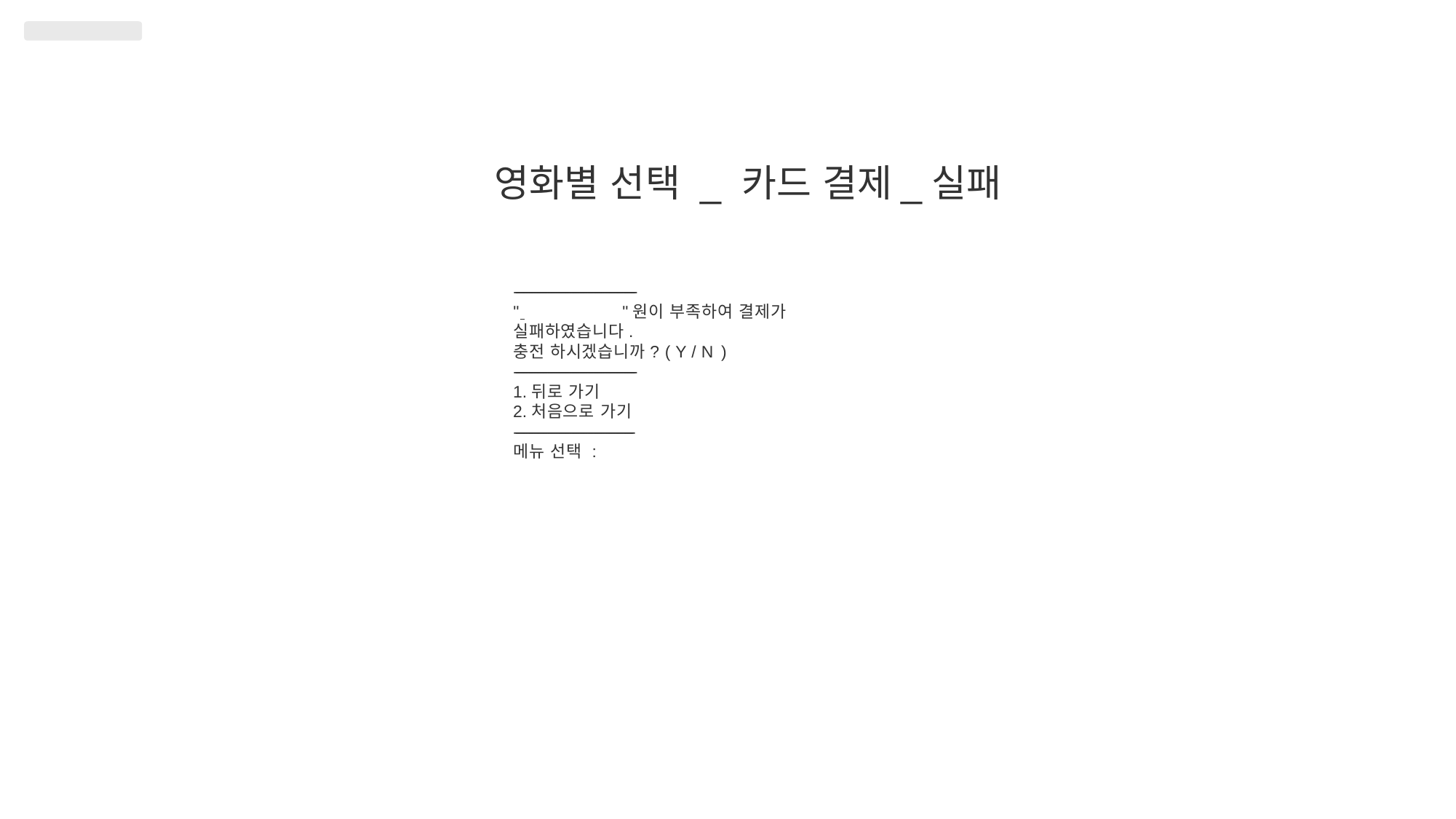

# 영화별 선택 _ 카드 결제_실패
-------------------------------------------------------------
" 	"원이 부족하여 결제가 실패하였습니다.
충전 하시겠습니까? ( Y / N )
-------------------------------------------------------------
뒤로 가기
처음으로 가기
------------------------------------------------------------
메뉴 선택 :